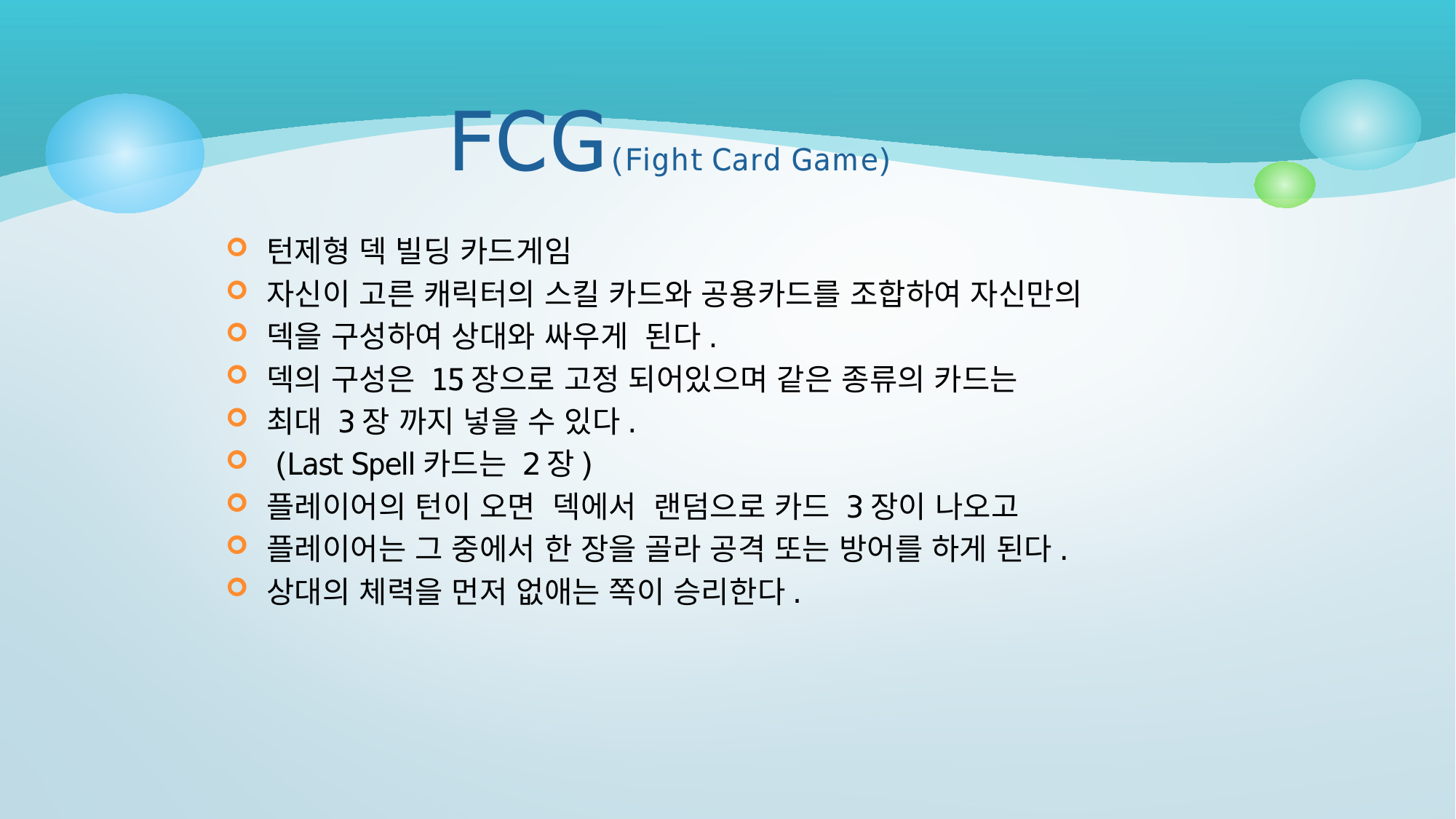

# FCG(Fight Card Game)
턴제형 덱 빌딩 카드게임
자신이 고른 캐릭터의 스킬 카드와 공용카드를 조합하여 자신만의
덱을 구성하여 상대와 싸우게  된다.
덱의 구성은 15장으로 고정 되어있으며 같은 종류의 카드는
최대 3장 까지 넣을 수 있다.
 (Last Spell카드는 2장)
플레이어의 턴이 오면  덱에서  랜덤으로 카드 3장이 나오고
플레이어는 그 중에서 한 장을 골라 공격 또는 방어를 하게 된다.
상대의 체력을 먼저 없애는 쪽이 승리한다.